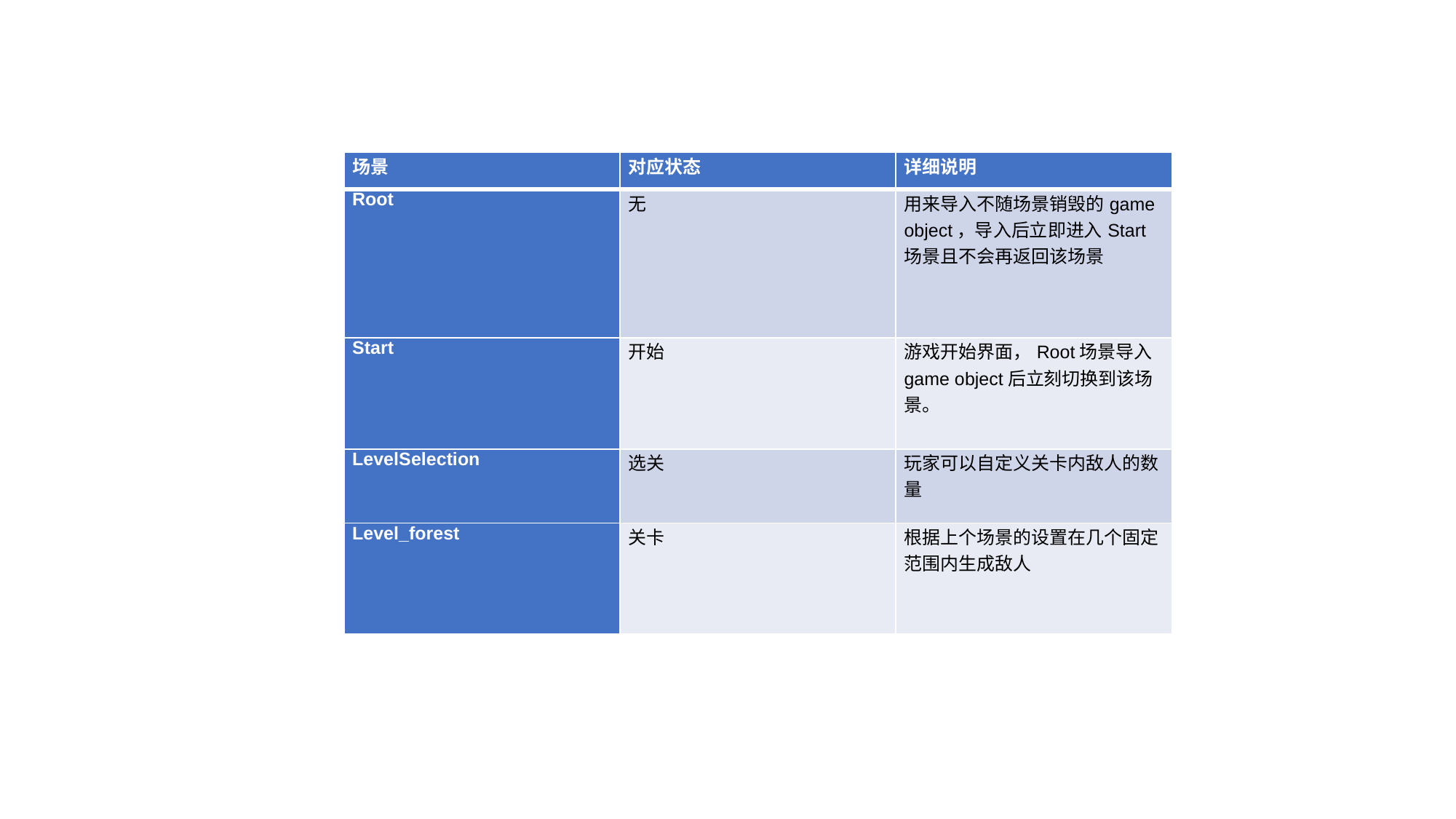

| 场景 | 对应状态 | 详细说明 |
| --- | --- | --- |
| Root | 无 | 用来导入不随场景销毁的game object，导入后立即进入Start场景且不会再返回该场景 |
| Start | 开始 | 游戏开始界面，Root场景导入game object后立刻切换到该场景。 |
| LevelSelection | 选关 | 玩家可以自定义关卡内敌人的数量 |
| Level\_forest | 关卡 | 根据上个场景的设置在几个固定范围内生成敌人 |